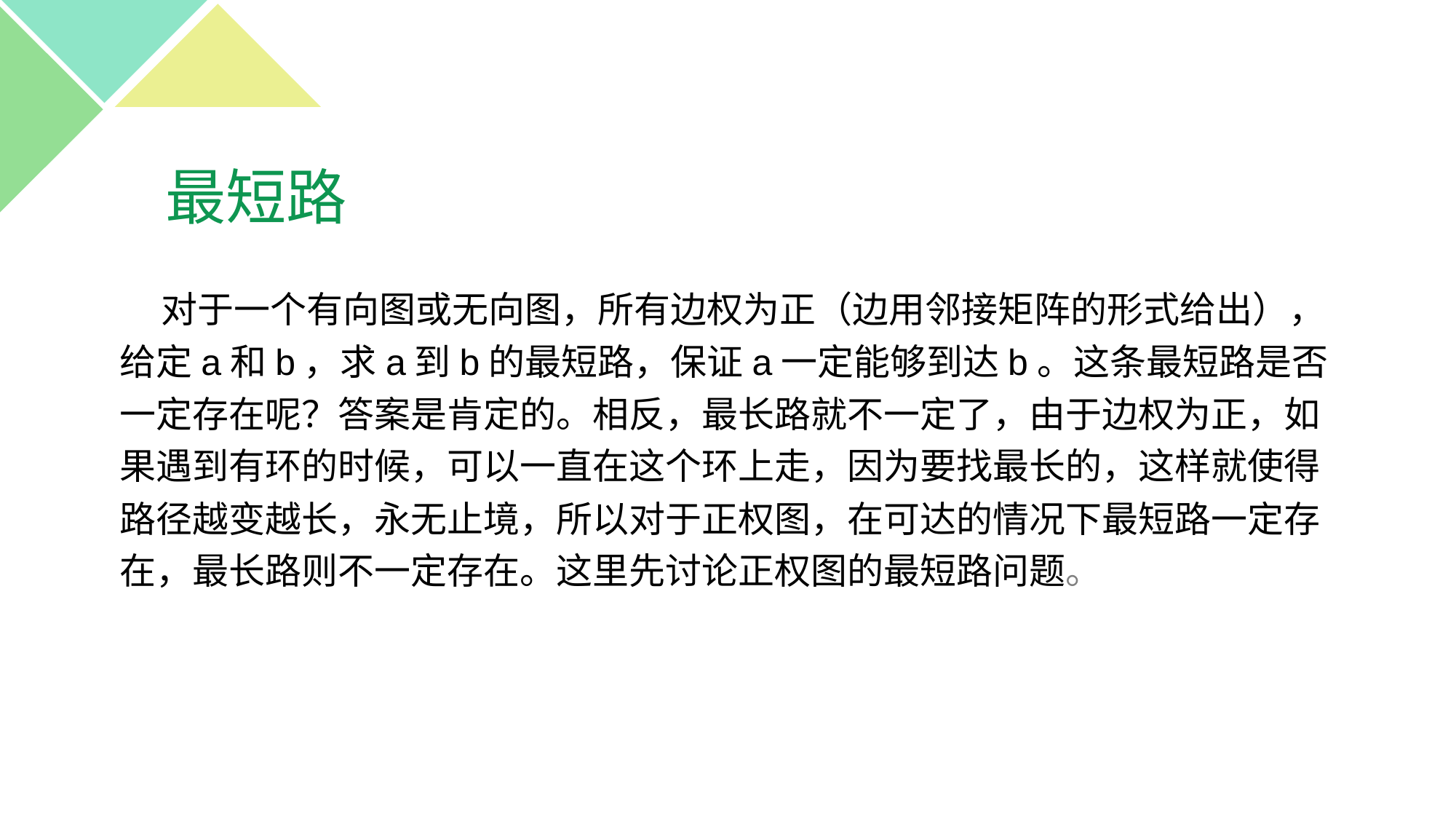

# 最短路
    对于一个有向图或无向图，所有边权为正（边用邻接矩阵的形式给出），给定a和b，求a到b的最短路，保证a一定能够到达b。这条最短路是否一定存在呢？答案是肯定的。相反，最长路就不一定了，由于边权为正，如果遇到有环的时候，可以一直在这个环上走，因为要找最长的，这样就使得路径越变越长，永无止境，所以对于正权图，在可达的情况下最短路一定存在，最长路则不一定存在。这里先讨论正权图的最短路问题。